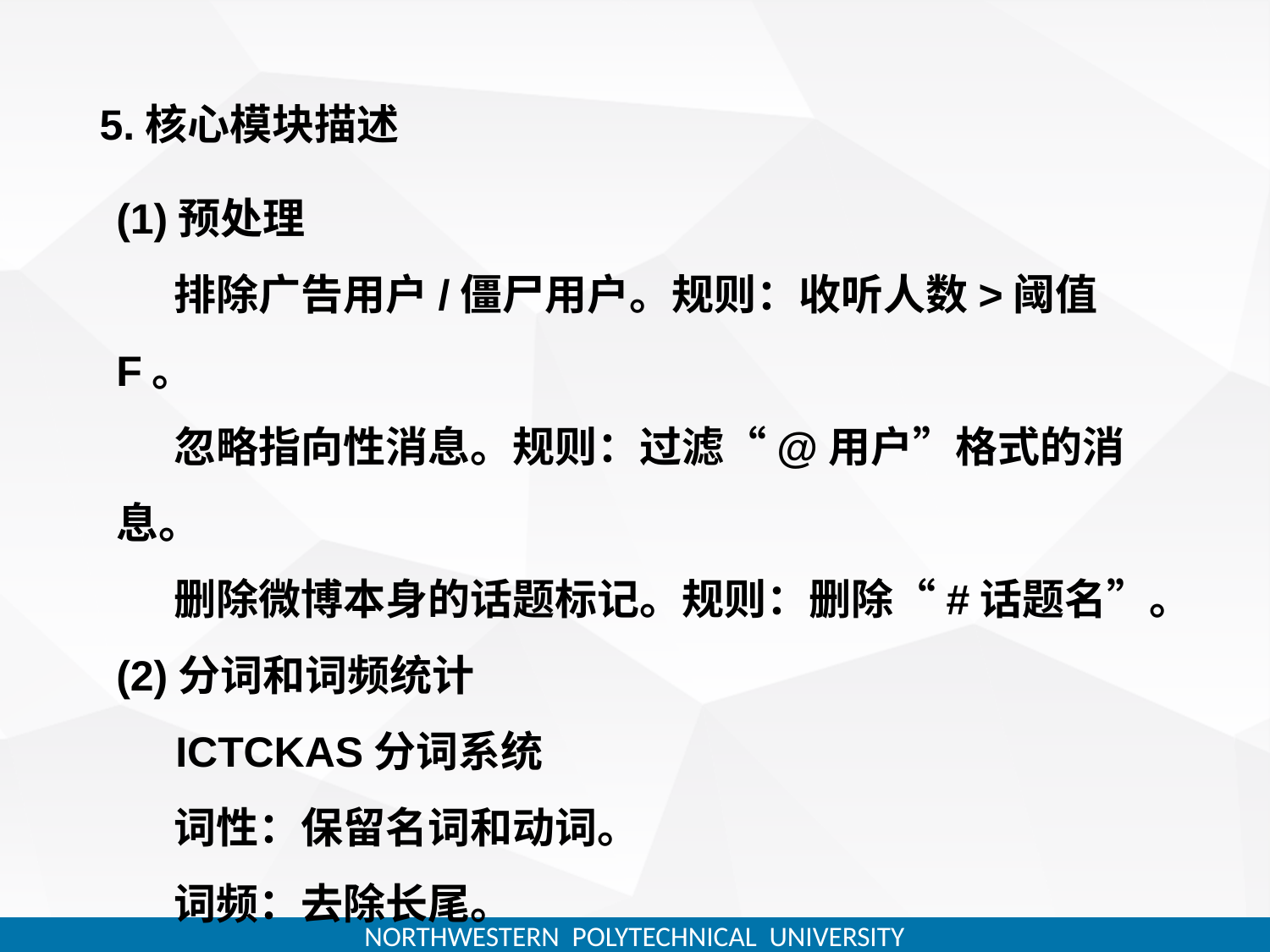

5.核心模块描述
(1)预处理
     排除广告用户/僵尸用户。规则：收听人数>阈值F。
     忽略指向性消息。规则：过滤“@用户”格式的消息。
     删除微博本身的话题标记。规则：删除“#话题名”。
(2)分词和词频统计
     ICTCKAS分词系统
     词性：保留名词和动词。
     词频：去除长尾。
NORTHWESTERN  POLYTECHNICAL  UNIVERSITY